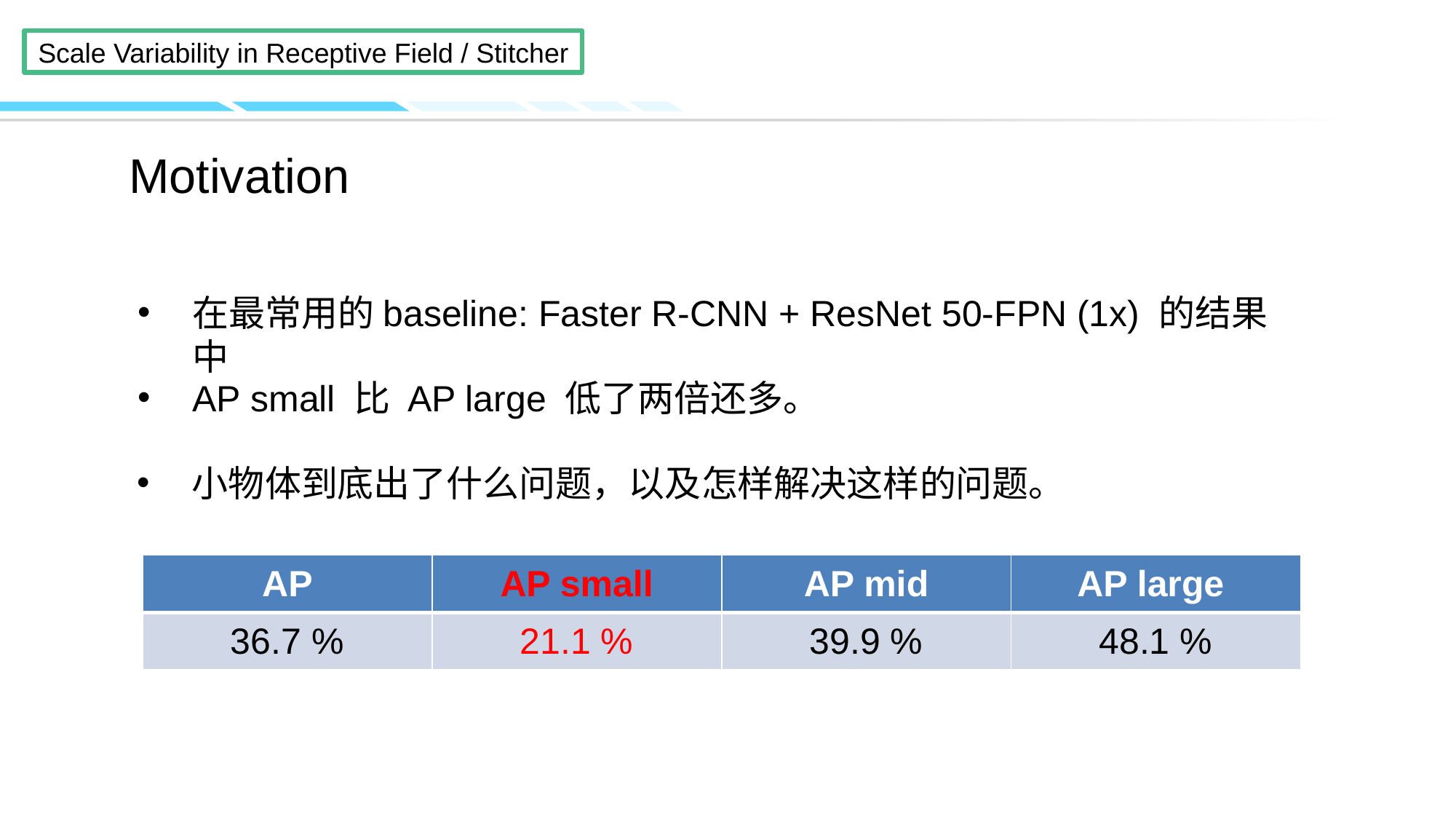

在最常用的baseline: Faster R-CNN + ResNet 50-FPN (1x) 的结果中
AP small 比 AP large 低了两倍还多。
小物体到底出了什么问题，以及怎样解决这样的问题。
| AP | AP small | AP mid | AP large |
| --- | --- | --- | --- |
| 36.7 % | 21.1 % | 39.9 % | 48.1 % |